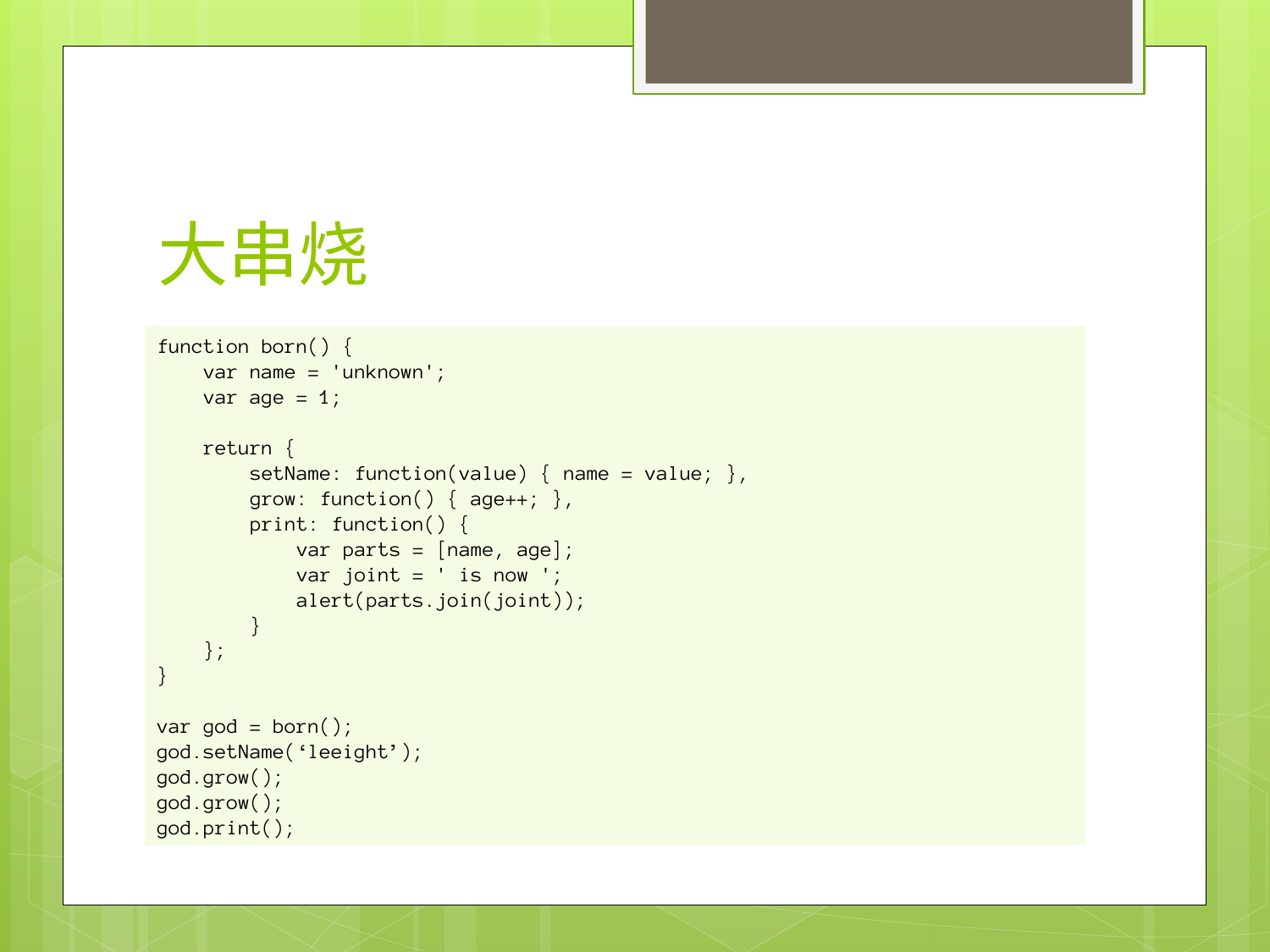

# 大串烧
function born() {
    var name = 'unknown';
    var age = 1;

    return {
        setName: function(value) { name = value; },
        grow: function() { age++; },
        print: function() {
            var parts = [name, age];
            var joint = ' is now ';
            alert(parts.join(joint));
        }
    };
}

var god = born();
god.setName(‘leeight’);
god.grow();
god.grow();
god.print();